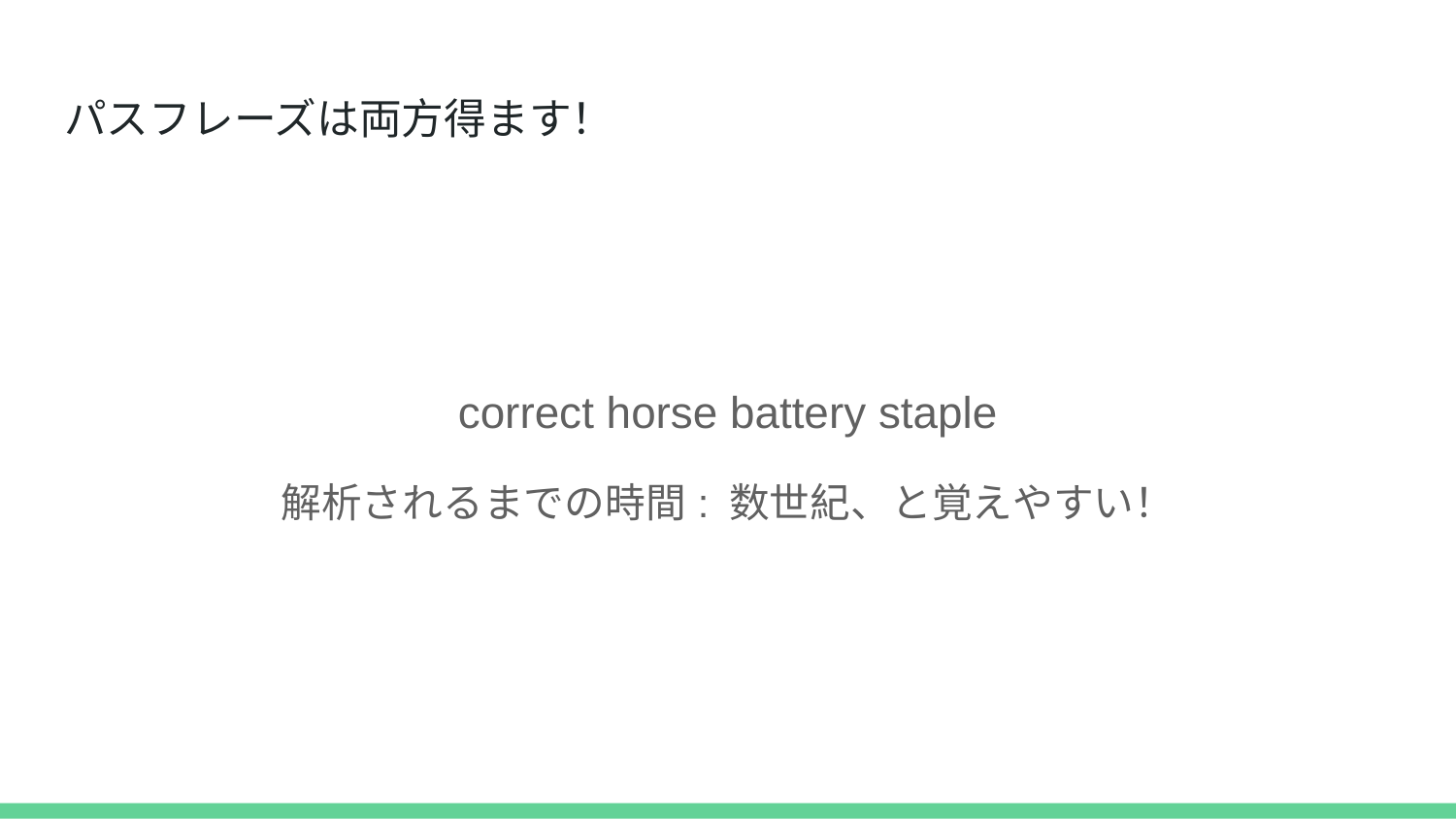

# パスフレーズは両方得ます！
correct horse battery staple
解析されるまでの時間: 数世紀、と覚えやすい！